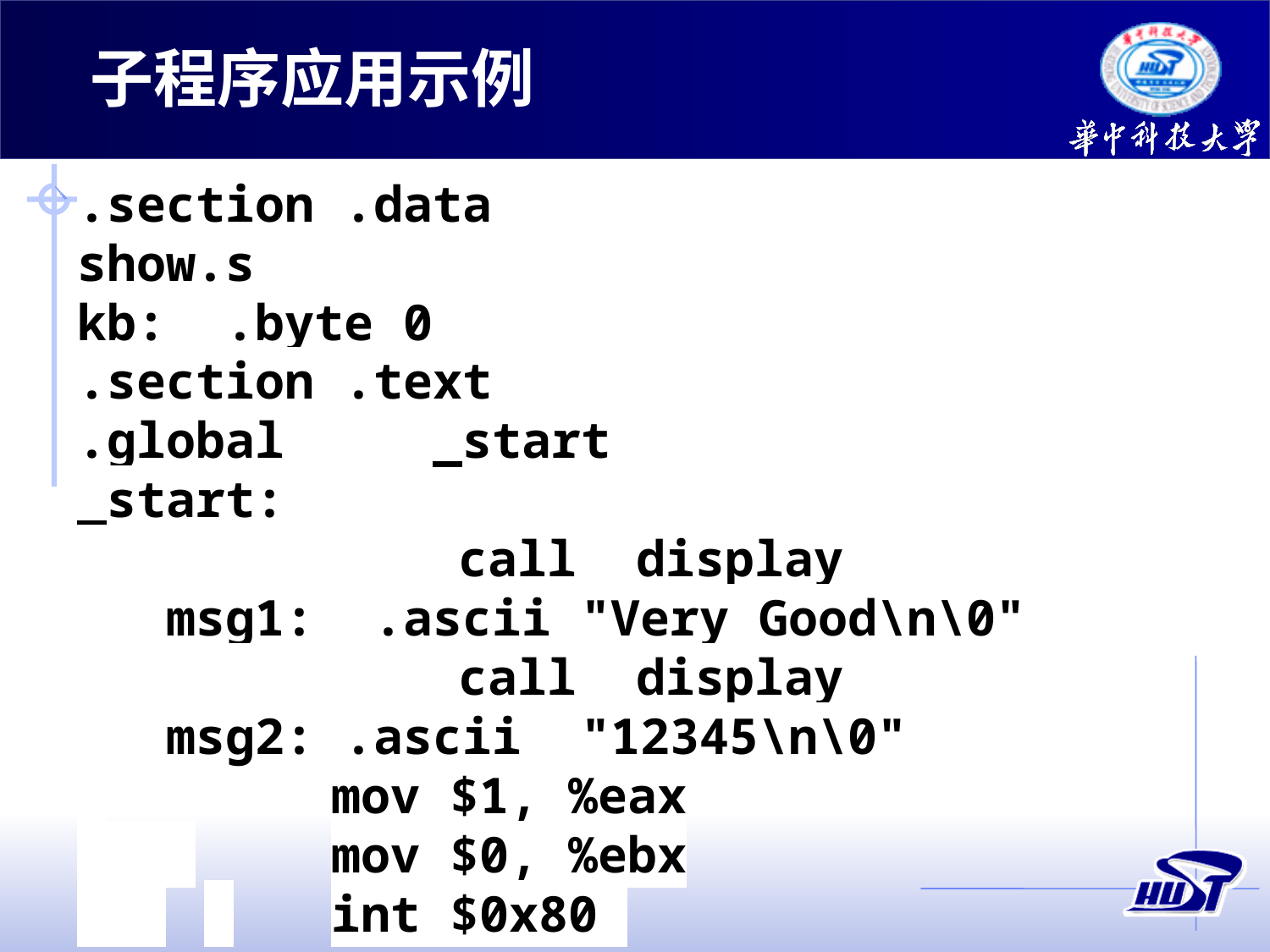

子程序应用示例
.section .data                          show.s
kb:  .byte 0
.section .text
.global     _start
_start:
         	call  display
   msg1:  .ascii "Very Good\n\0"
         	call  display
   msg2: .ascii  "12345\n\0"
 		mov $1, %eax
    		mov $0, %ebx
   	 	int $0x80